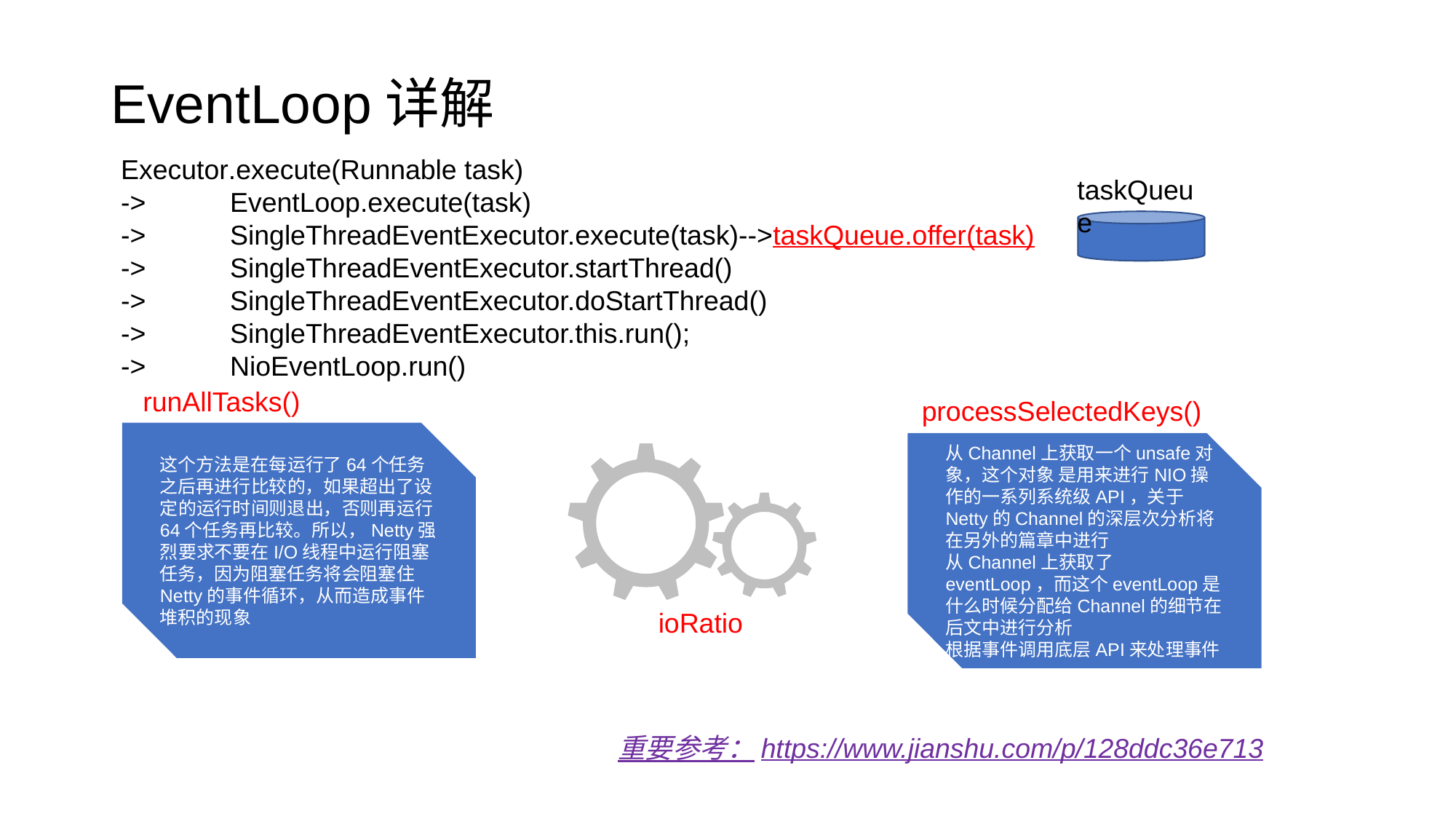

# EventLoop详解
Executor.execute(Runnable task)
->	EventLoop.execute(task)
->	SingleThreadEventExecutor.execute(task)-->taskQueue.offer(task)
->	SingleThreadEventExecutor.startThread()
->	SingleThreadEventExecutor.doStartThread()
->	SingleThreadEventExecutor.this.run();
->	NioEventLoop.run()

taskQueue

runAllTasks()
processSelectedKeys()
这个方法是在每运行了64个任务之后再进行比较的，如果超出了设定的运行时间则退出，否则再运行64个任务再比较。所以，Netty强烈要求不要在I/O线程中运行阻塞任务，因为阻塞任务将会阻塞住Netty的事件循环，从而造成事件堆积的现象
从Channel上获取一个unsafe对象，这个对象 是用来进行NIO操作的一系列系统级API，关于Netty的Channel的深层次分析将在另外的篇章中进行
从Channel上获取了eventLoop，而这个eventLoop是什么时候分配给Channel的细节在后文中进行分析
根据事件调用底层API来处理事件

ioRatio
重要参考：https://www.jianshu.com/p/128ddc36e713